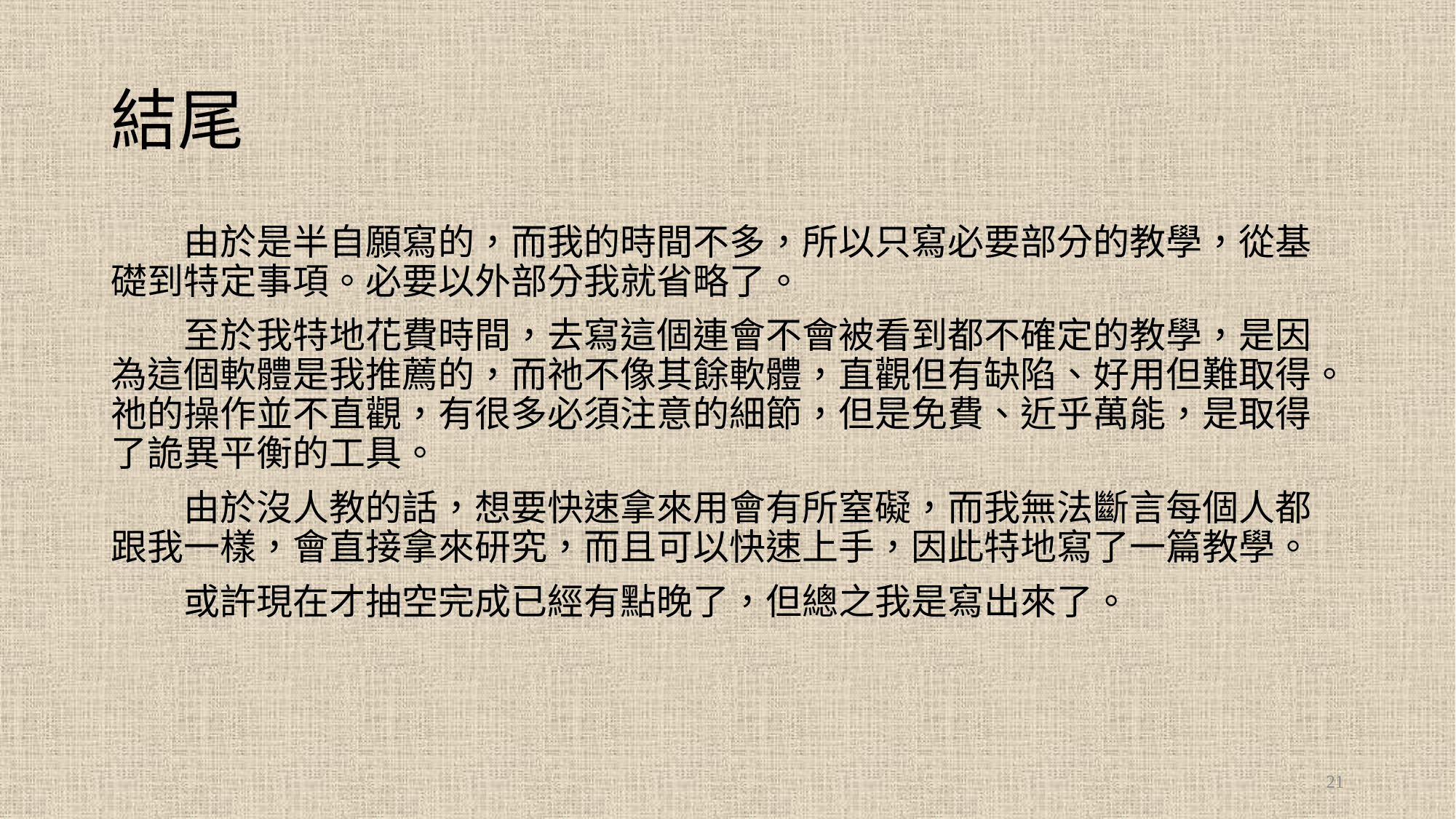

# 結尾
　　由於是半自願寫的，而我的時間不多，所以只寫必要部分的教學，從基礎到特定事項。必要以外部分我就省略了。
　　至於我特地花費時間，去寫這個連會不會被看到都不確定的教學，是因為這個軟體是我推薦的，而祂不像其餘軟體，直觀但有缺陷、好用但難取得。祂的操作並不直觀，有很多必須注意的細節，但是免費、近乎萬能，是取得了詭異平衡的工具。
　　由於沒人教的話，想要快速拿來用會有所窒礙，而我無法斷言每個人都跟我一樣，會直接拿來研究，而且可以快速上手，因此特地寫了一篇教學。
　　或許現在才抽空完成已經有點晚了，但總之我是寫出來了。
21